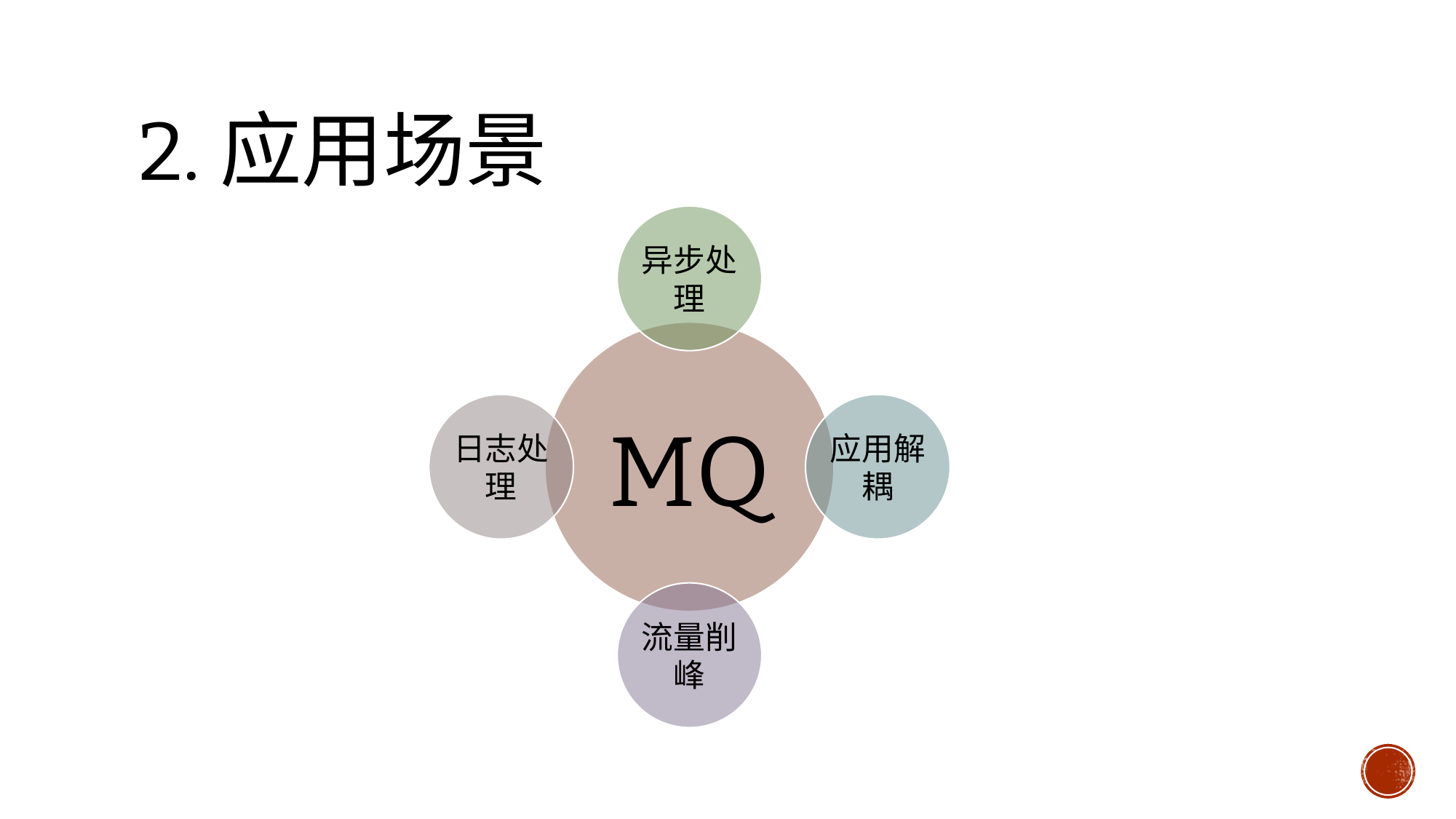

# 2.应用场景
MQ
异步处理
应用解耦
流量削峰
日志处理